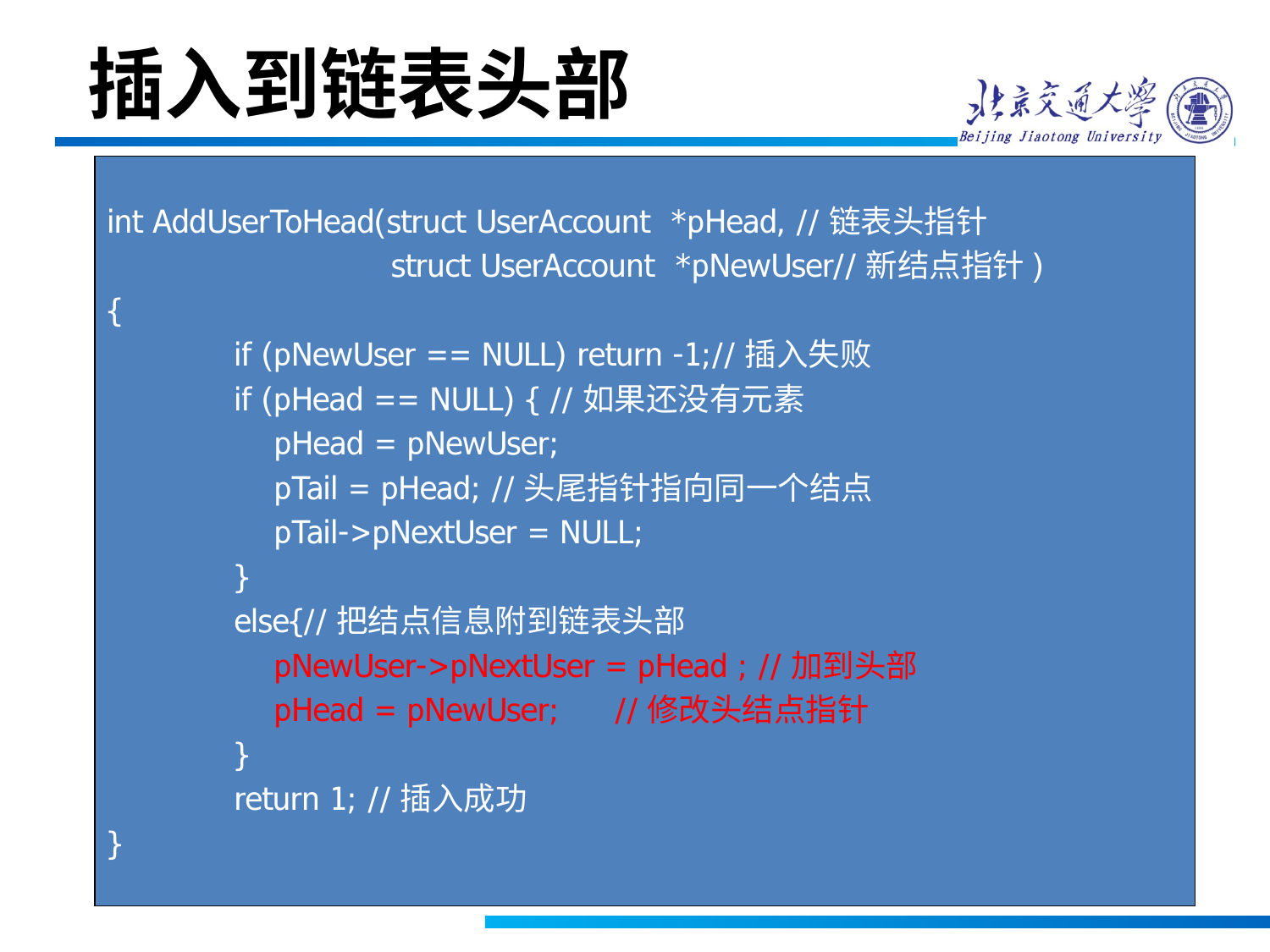

插入到链表头部
int AddUserToHead(struct UserAccount  *pHead, //链表头指针
 		   struct UserAccount  *pNewUser//新结点指针)
{
 	if (pNewUser == NULL) return -1;//插入失败
	if (pHead == NULL) { //如果还没有元素
	    pHead = pNewUser;
	    pTail = pHead; //头尾指针指向同一个结点
 	    pTail->pNextUser = NULL;
	}
 	else{//把结点信息附到链表头部
	    pNewUser->pNextUser = pHead ; //加到头部
	    pHead = pNewUser;	//修改头结点指针
	}
 	return 1; //插入成功
}